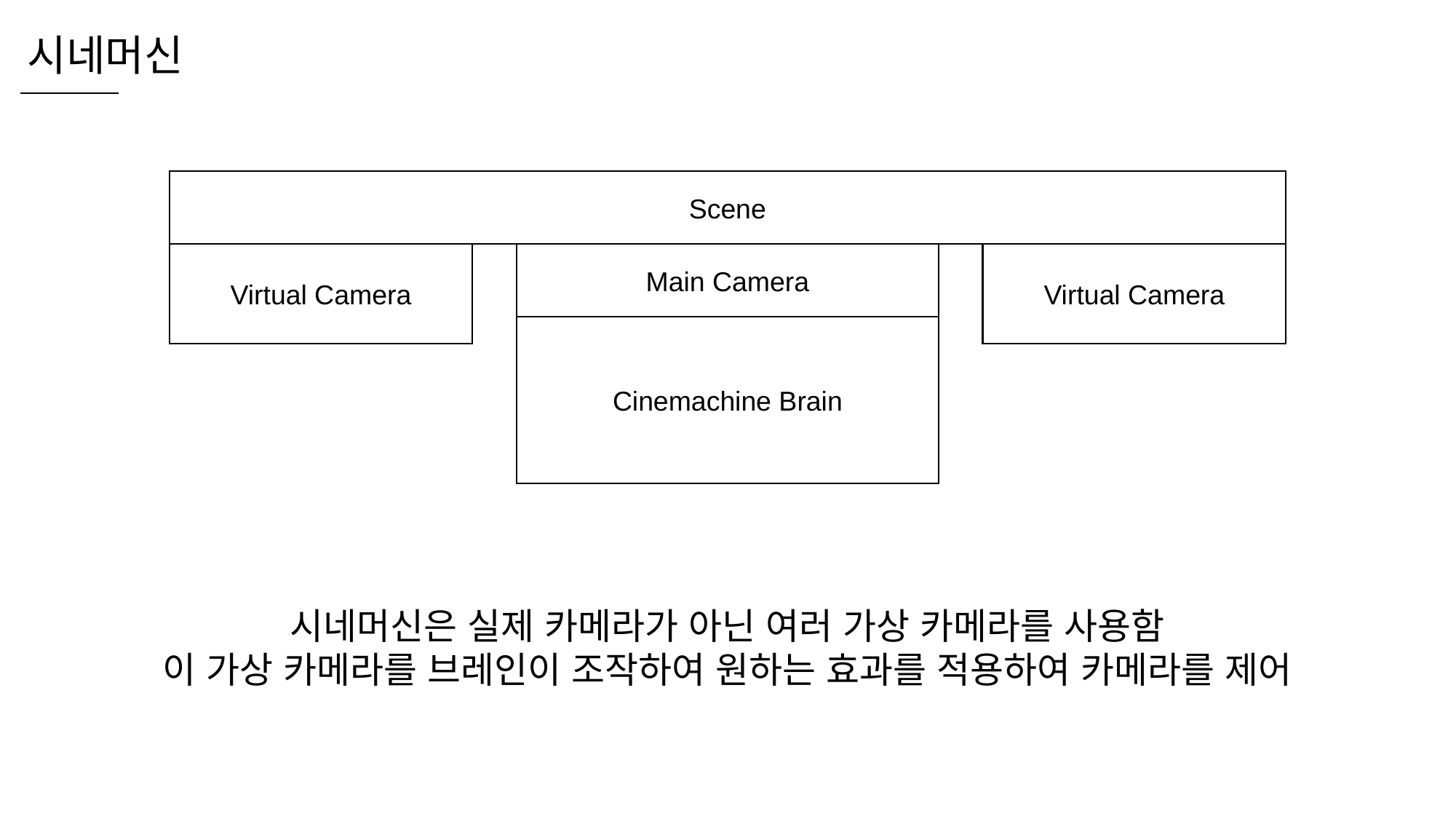

시네머신
Scene
Virtual Camera
Main Camera
Virtual Camera
Cinemachine Brain
시네머신은 실제 카메라가 아닌 여러 가상 카메라를 사용함
이 가상 카메라를 브레인이 조작하여 원하는 효과를 적용하여 카메라를 제어